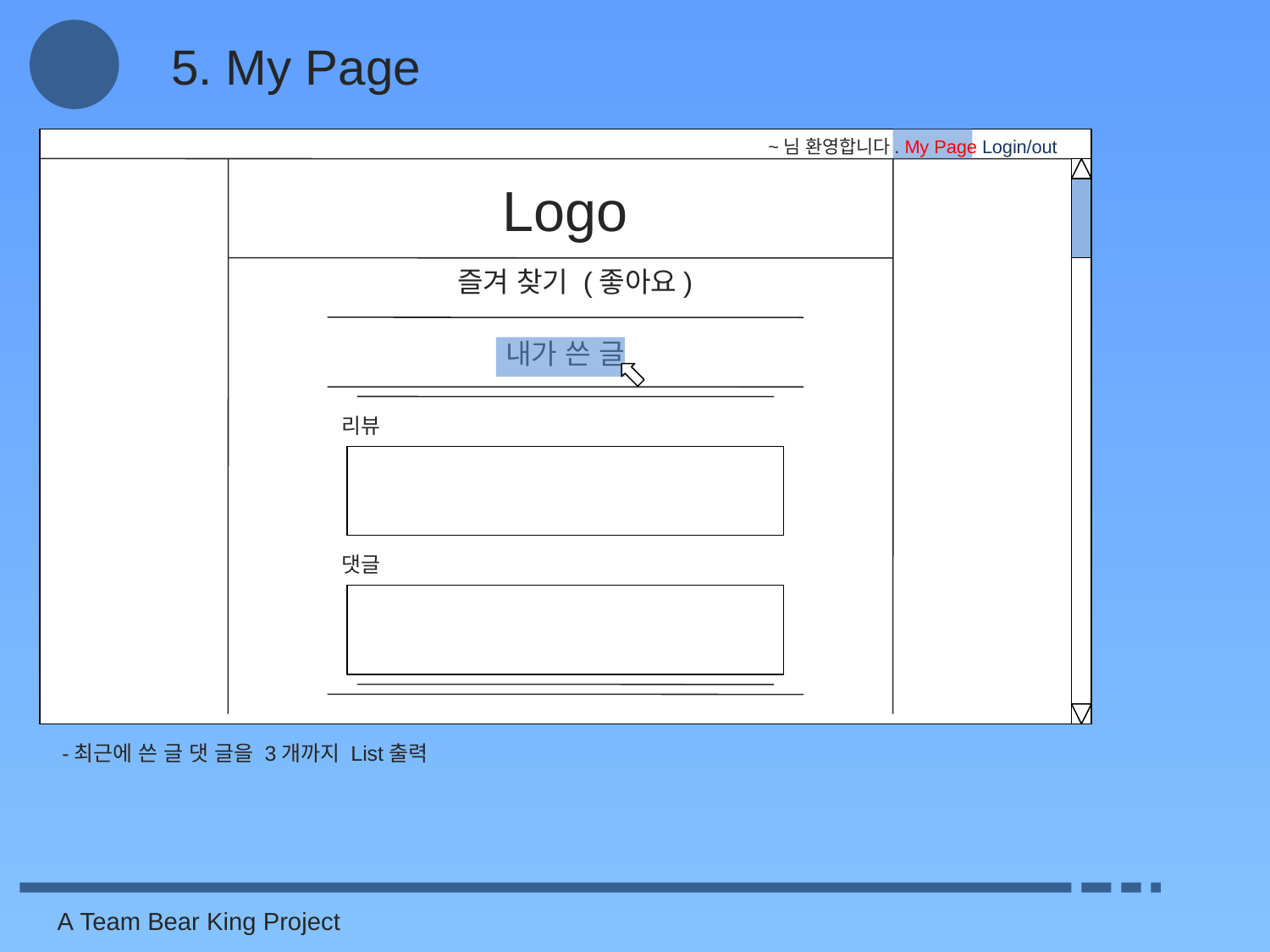

5. My Page

~님 환영합니다. My Page Login/out

Logo

즐겨 찾기 (좋아요)
내가 쓴 글

리뷰

댓글

-최근에 쓴 글 댓 글을 3개까지 List출력

A Team Bear King Project